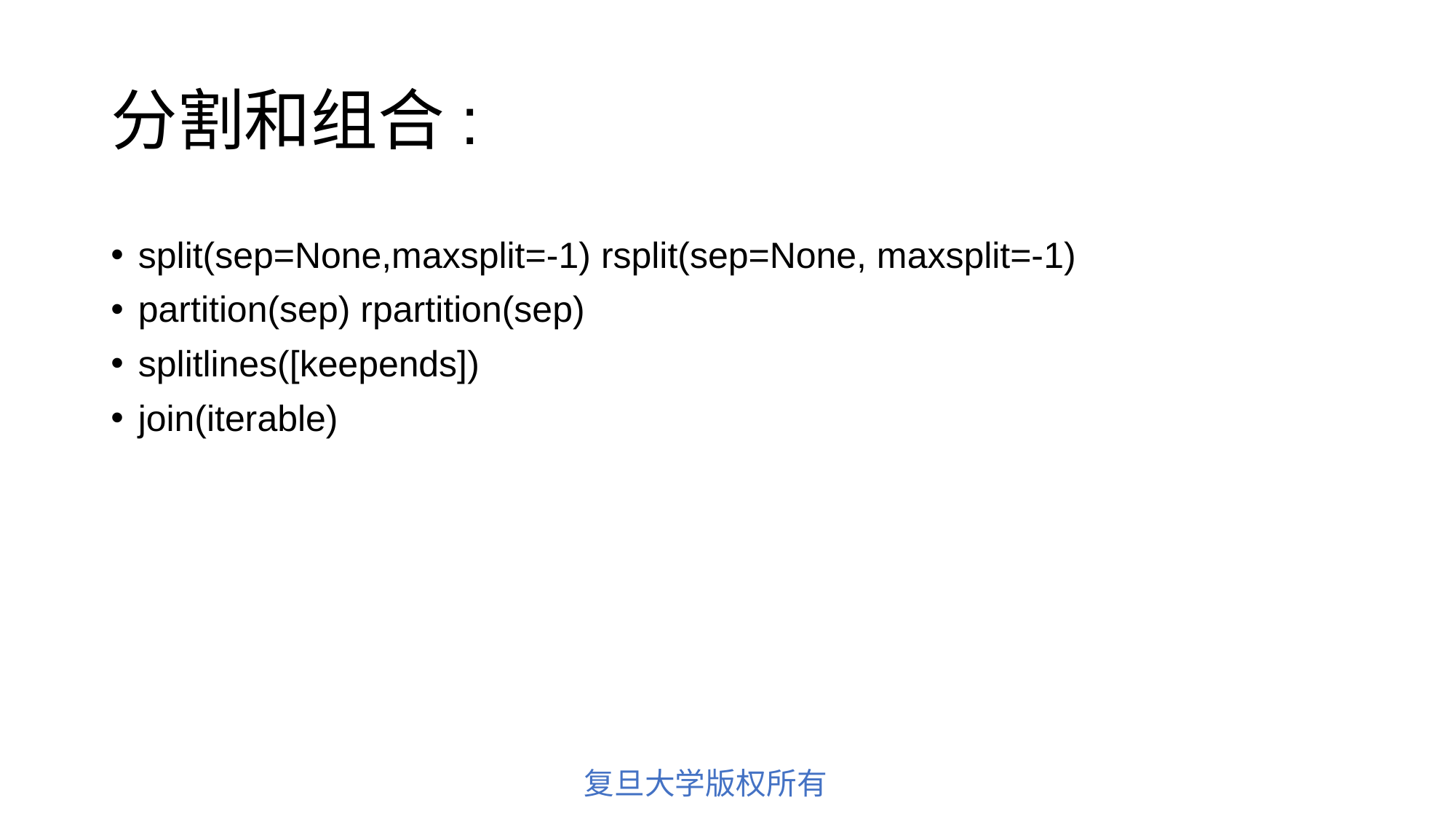

# 分割和组合:
split(sep=None,maxsplit=-1) rsplit(sep=None, maxsplit=-1)
partition(sep) rpartition(sep)
splitlines([keepends])
join(iterable)

14